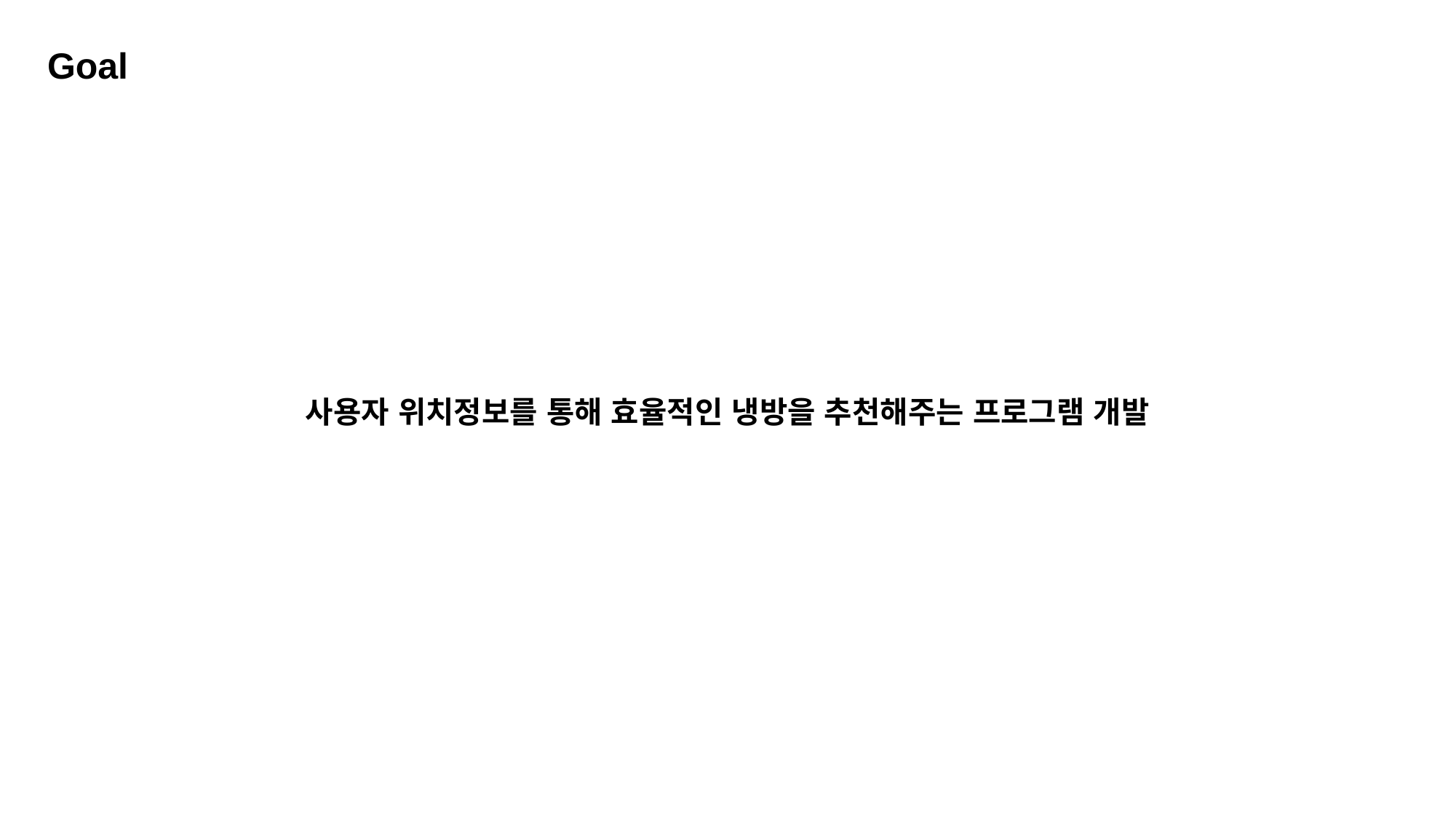

# Goal
사용자 위치정보를 통해 효율적인 냉방을 추천해주는 프로그램 개발